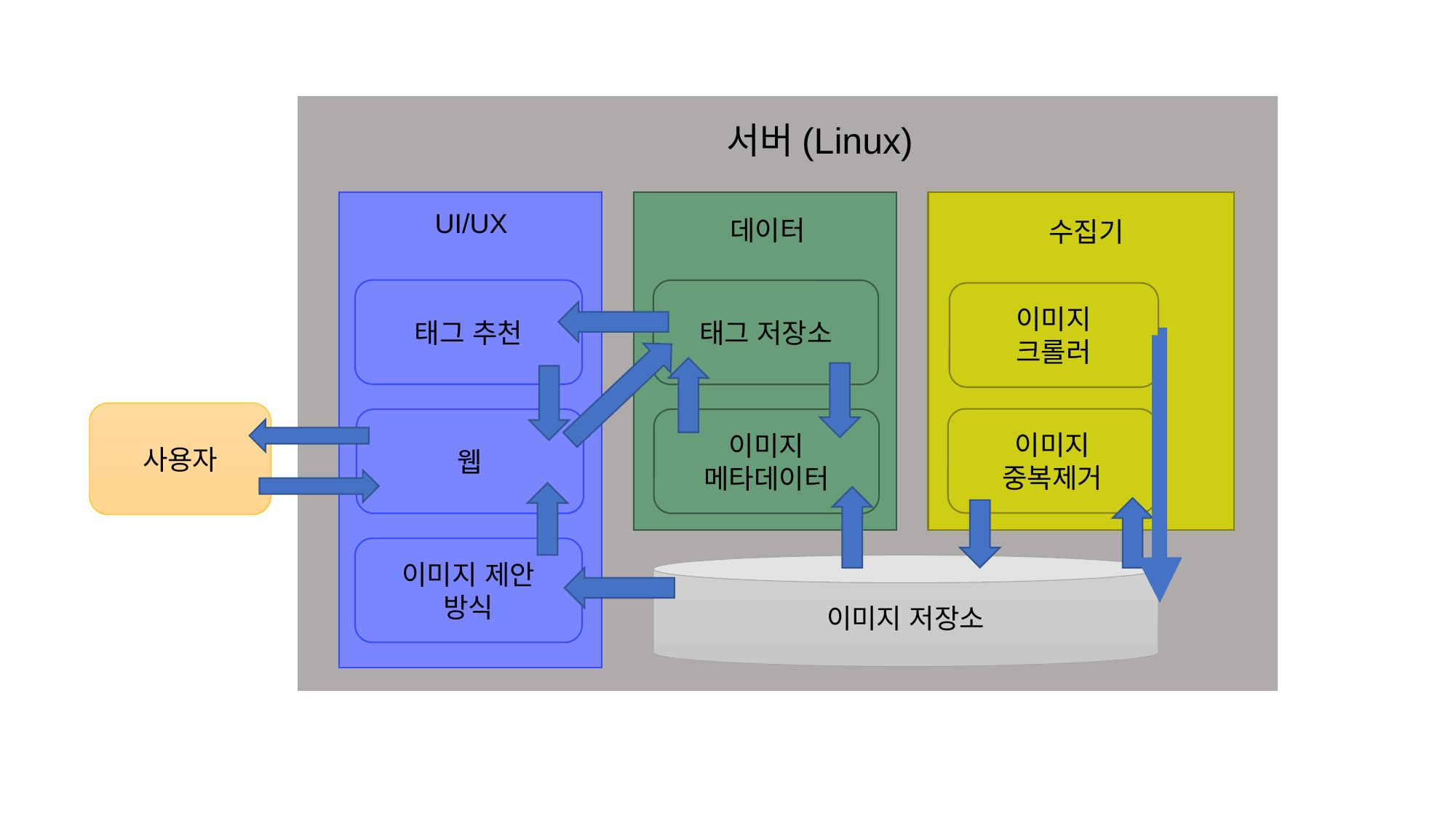

서버(Linux)

UI/UX
데이터
수집기
태그 추천
태그 저장소
이미지
크롤러

사용자
이미지
중복제거
웹
이미지
메타데이터

이미지 제안
방식
이미지 저장소